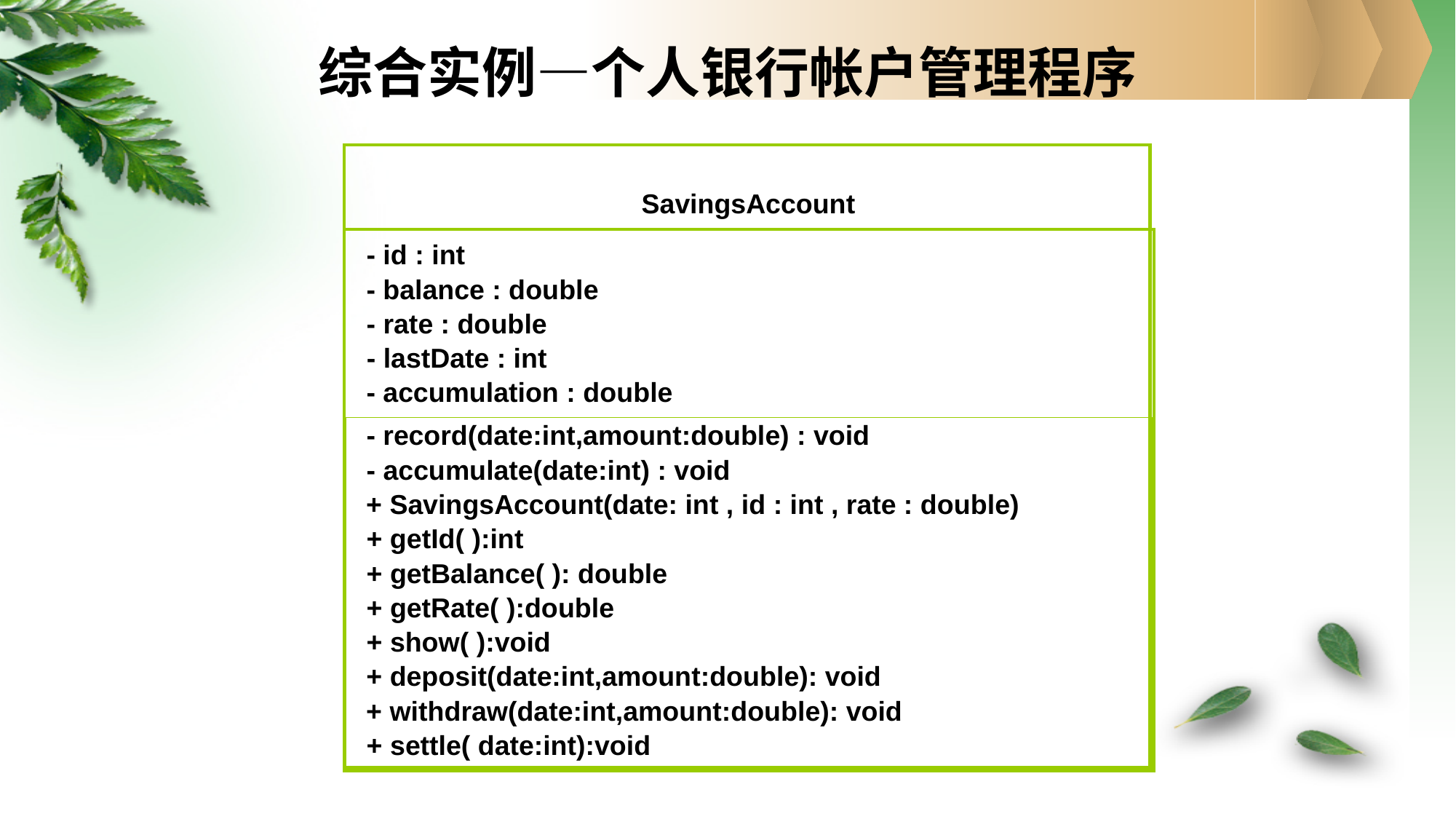

# 综合实例—个人银行帐户管理程序

SavingsAccount

- id : int
- balance : double
- rate : double
- lastDate : int
- accumulation : double

- record(date:int,amount:double) : void
- accumulate(date:int) : void
+ SavingsAccount(date: int , id : int , rate : double)
+ getId( ):int
+ getBalance( ): double
+ getRate( ):double
+ show( ):void
+ deposit(date:int,amount:double): void
+ withdraw(date:int,amount:double): void
+ settle( date:int):void